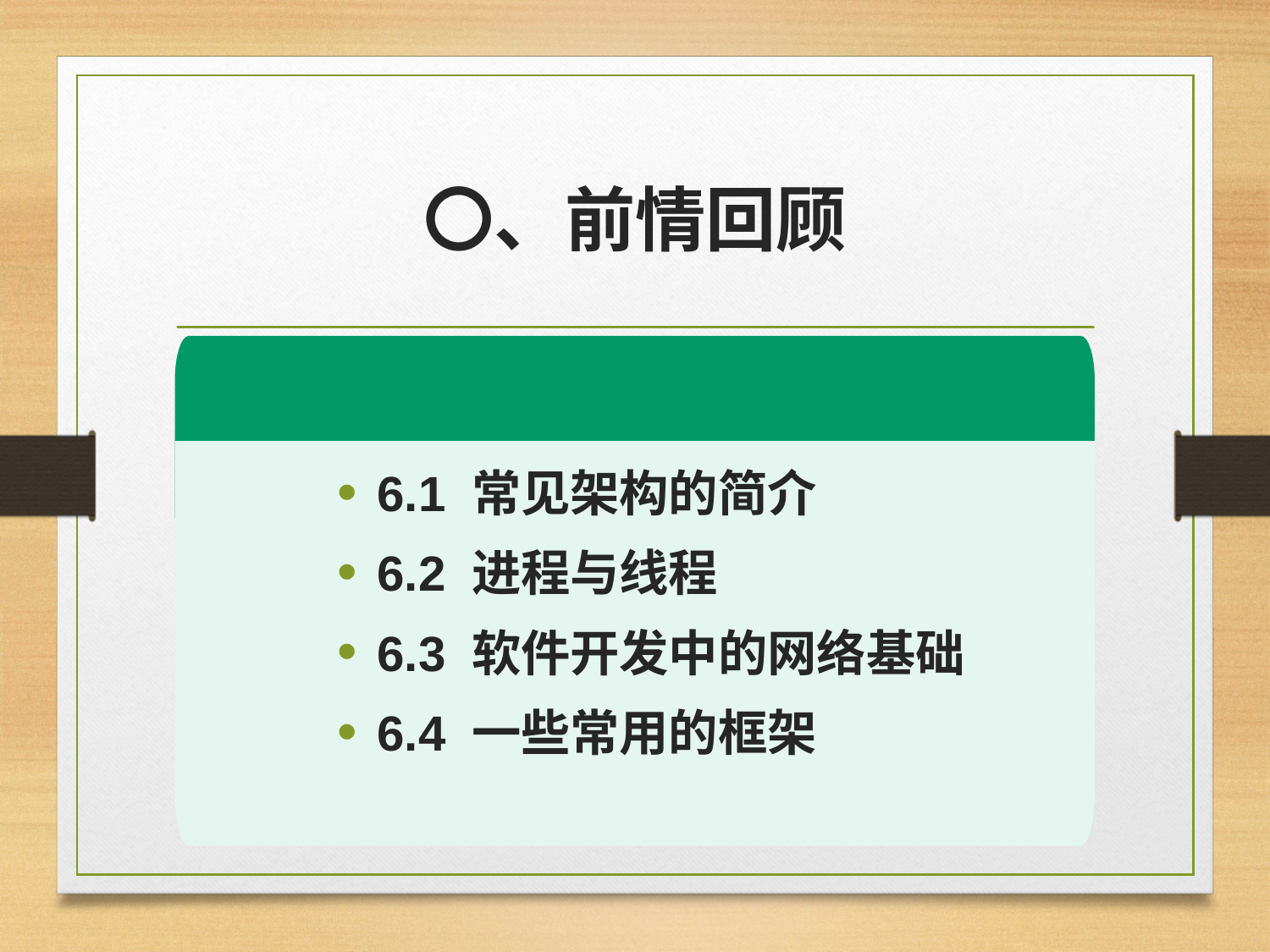

# 〇、前情回顾

6.1 常见架构的简介
6.2 进程与线程
6.3 软件开发中的网络基础
6.4 一些常用的框架